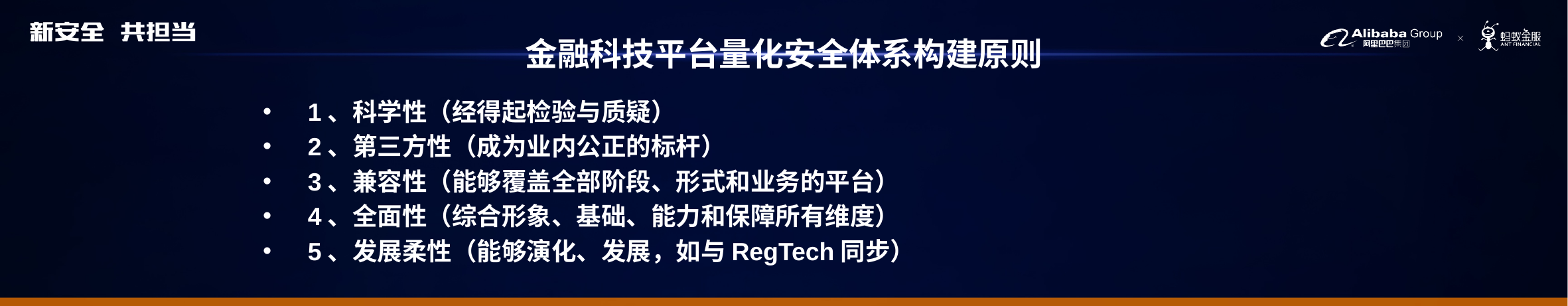

# 金融科技平台量化安全体系构建原则
1、科学性（经得起检验与质疑）
2、第三方性（成为业内公正的标杆）
3、兼容性（能够覆盖全部阶段、形式和业务的平台）
4、全面性（综合形象、基础、能力和保障所有维度）
5、发展柔性（能够演化、发展，如与RegTech同步）